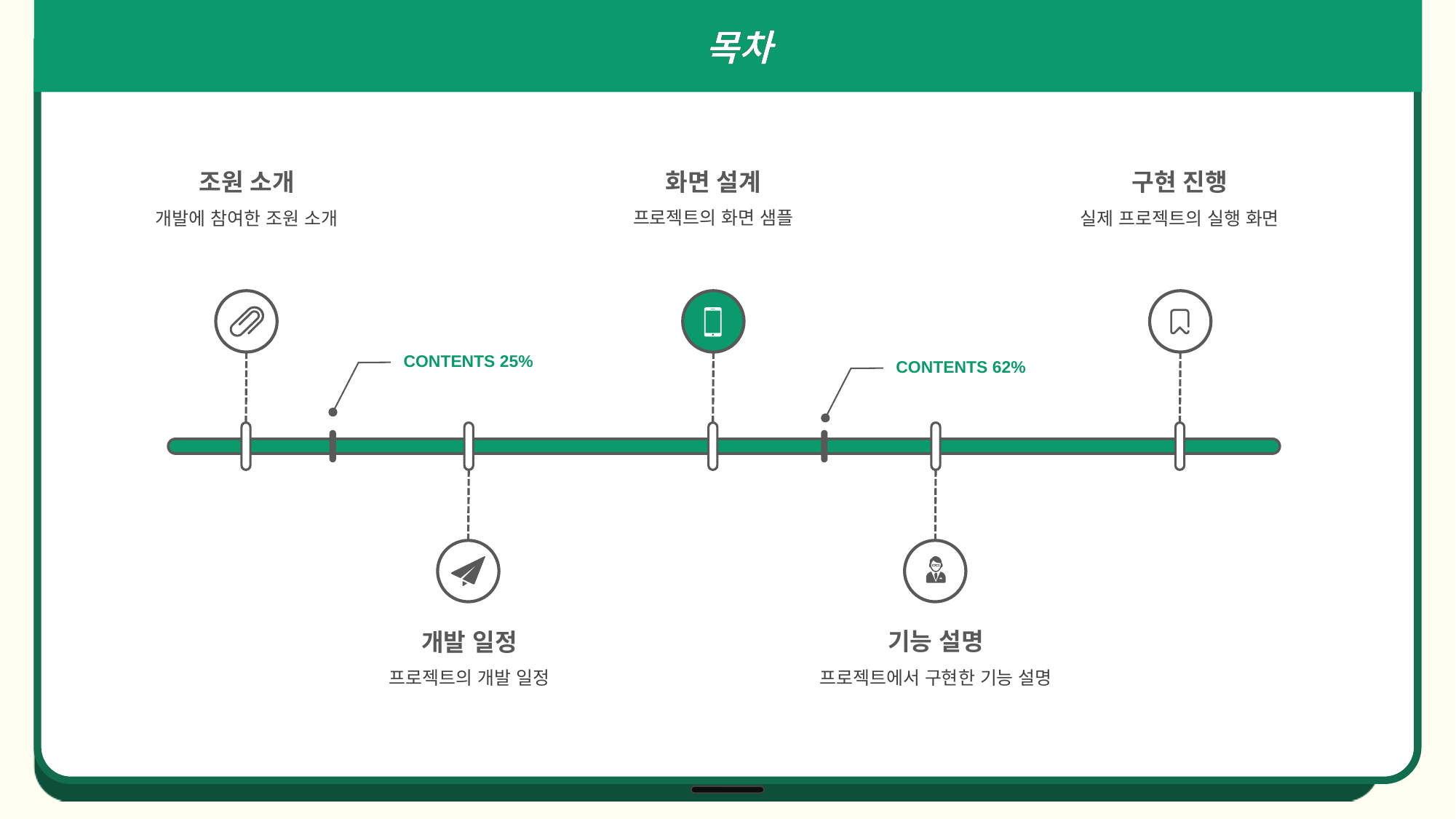

목차

화면 설계
프로젝트의 화면 샘플
조원 소개
개발에 참여한 조원 소개
구현 진행
실제 프로젝트의 실행 화면

CONTENTS 25%
CONTENTS 62%

기능 설명
프로젝트에서 구현한 기능 설명
개발 일정
프로젝트의 개발 일정